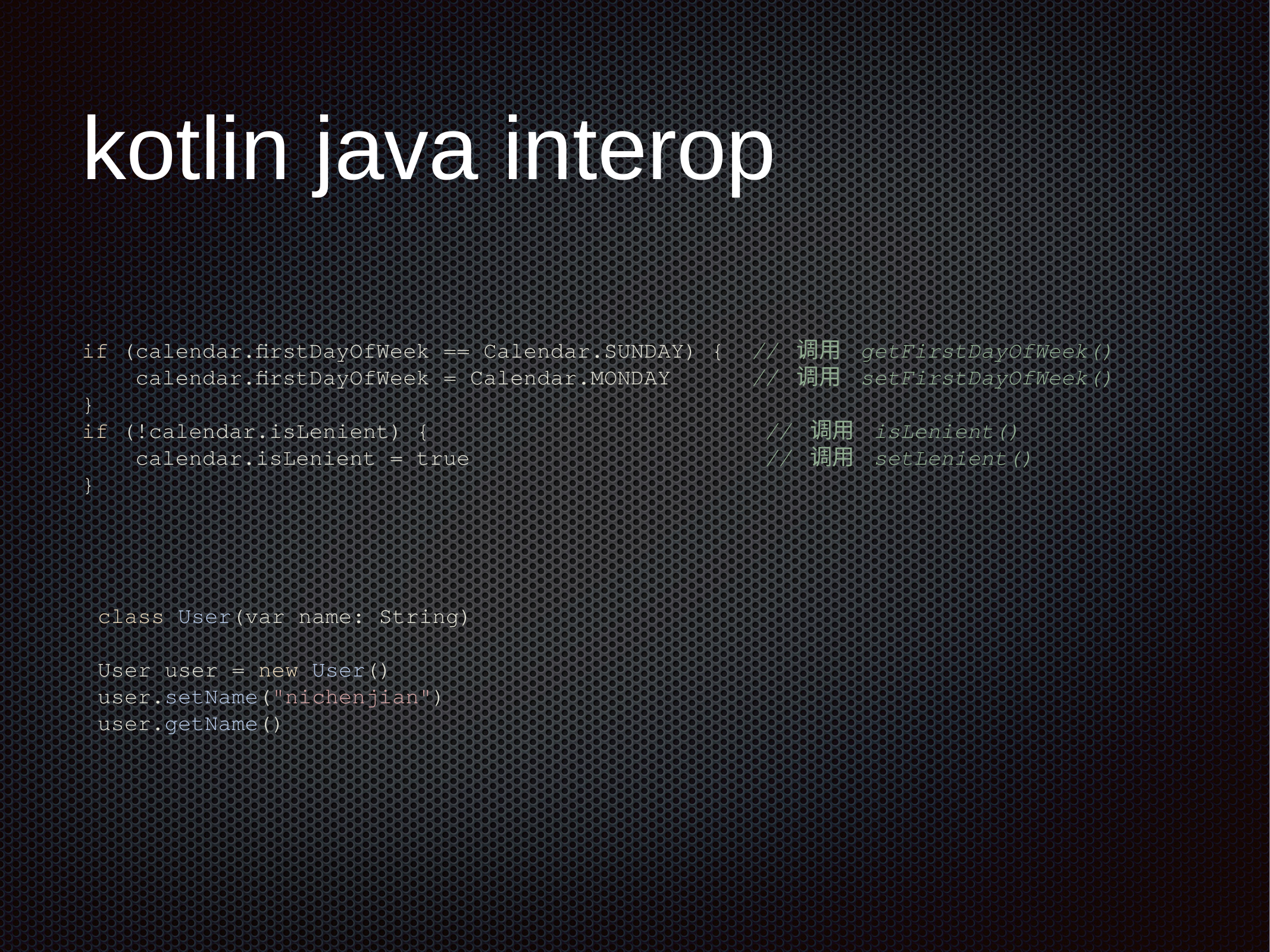

# kotlin java interop
if (calendar.firstDayOfWeek == Calendar.SUNDAY) {  // 调用 getFirstDayOfWeek()
    calendar.firstDayOfWeek = Calendar.MONDAY      // 调用 setFirstDayOfWeek()
}
if (!calendar.isLenient) {                         // 调用 isLenient()
    calendar.isLenient = true                      // 调用 setLenient()
}
class User(var name: String)

User user = new User()
user.setName("nichenjian")
user.getName()